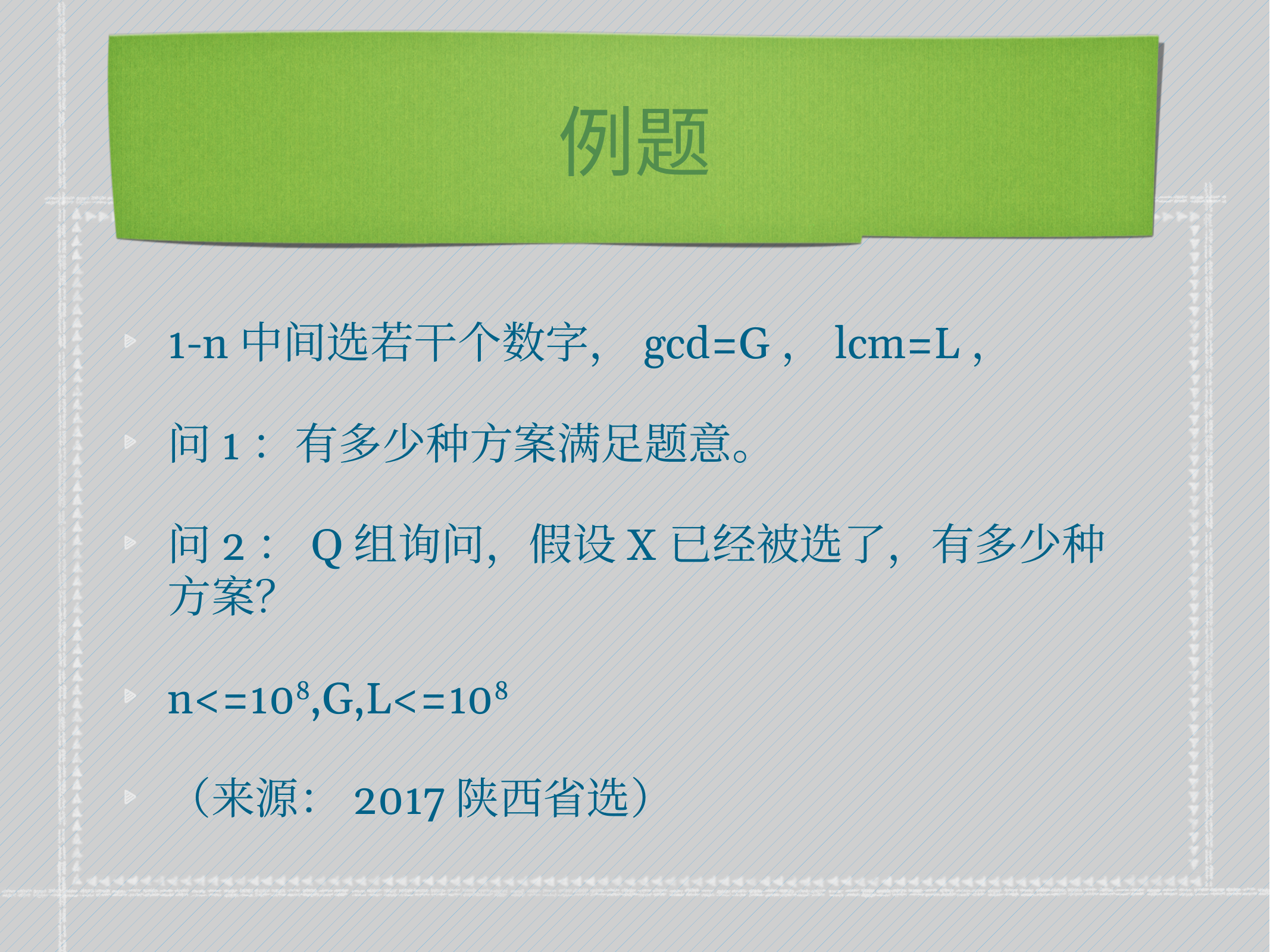

# 例题
1-n中间选若干个数字，gcd=G，lcm=L，
问1：有多少种方案满足题意。
问2：Q组询问，假设X已经被选了，有多少种方案？
n<=108,G,L<=108
（来源：2017陕西省选）